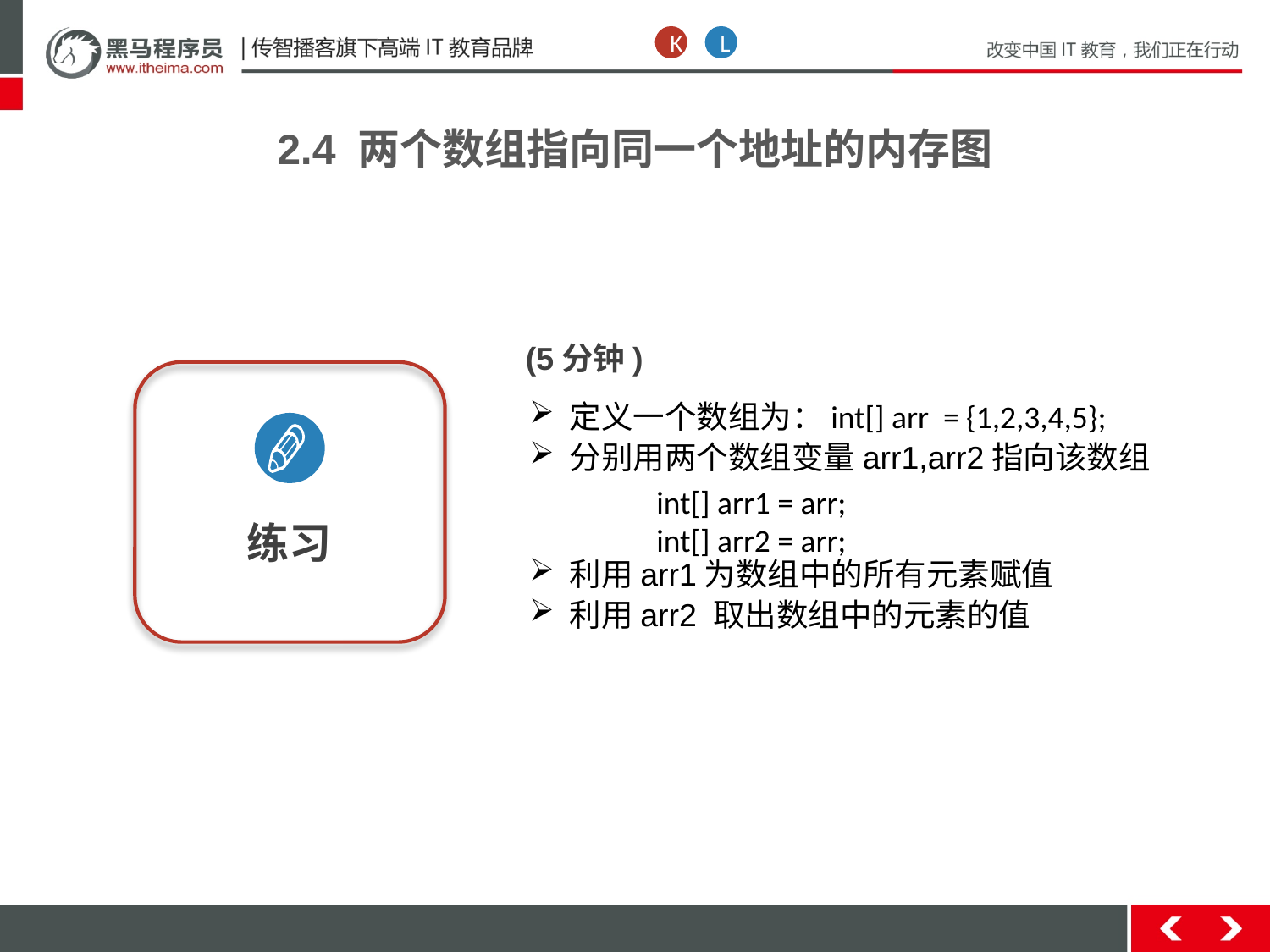

K
L
2.4 两个数组指向同一个地址的内存图
(5分钟)

练习
定义一个数组为：int[] arr  = {1,2,3,4,5};
分别用两个数组变量arr1,arr2指向该数组
	int[] arr1 = arr;
	int[] arr2 = arr;
利用arr1为数组中的所有元素赋值
利用arr2 取出数组中的元素的值